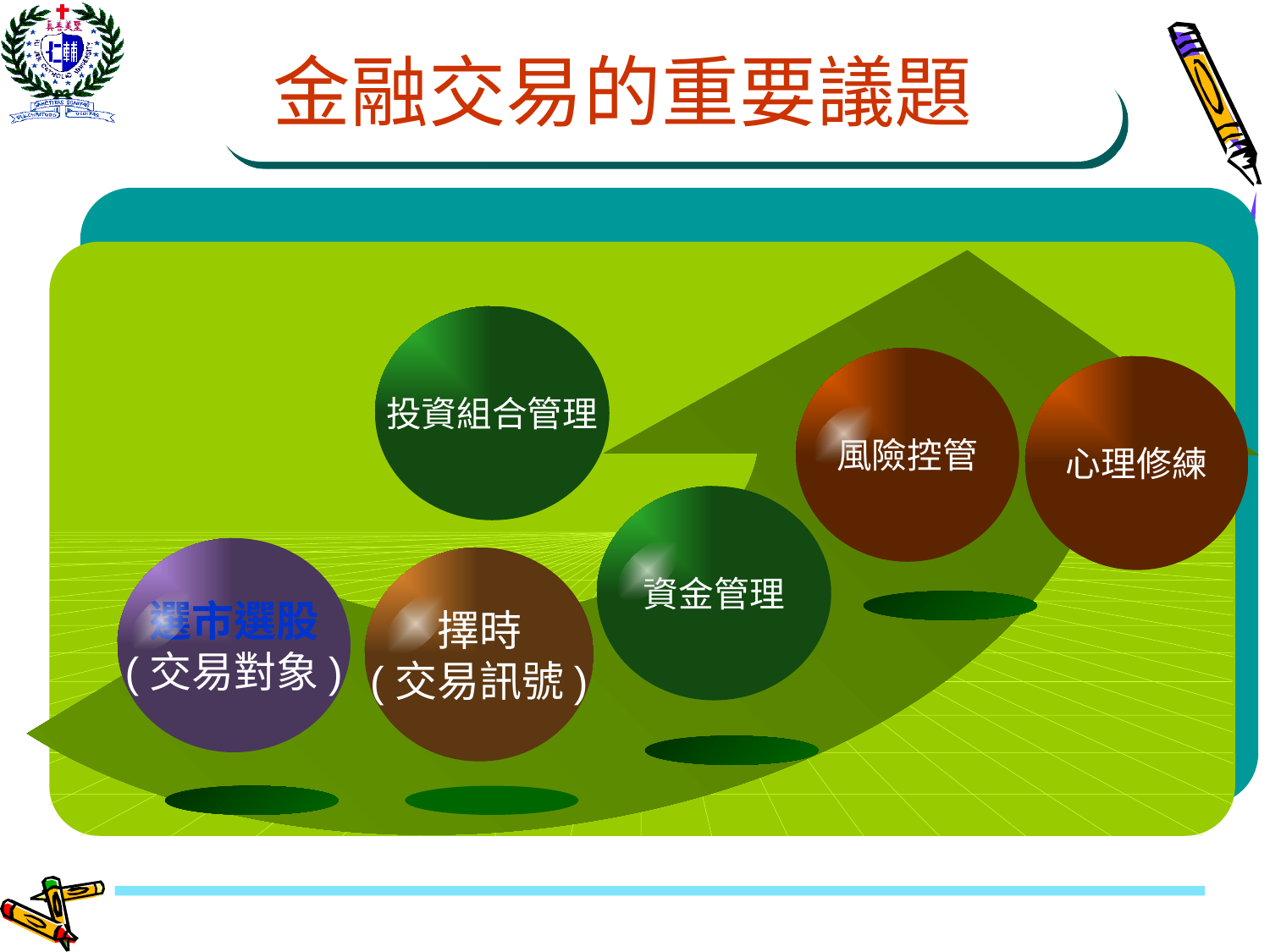

金融交易的重要議題

投資組合管理
風險控管
心理修練

資金管理

選市選股
(交易對象)
擇時
(交易訊號)